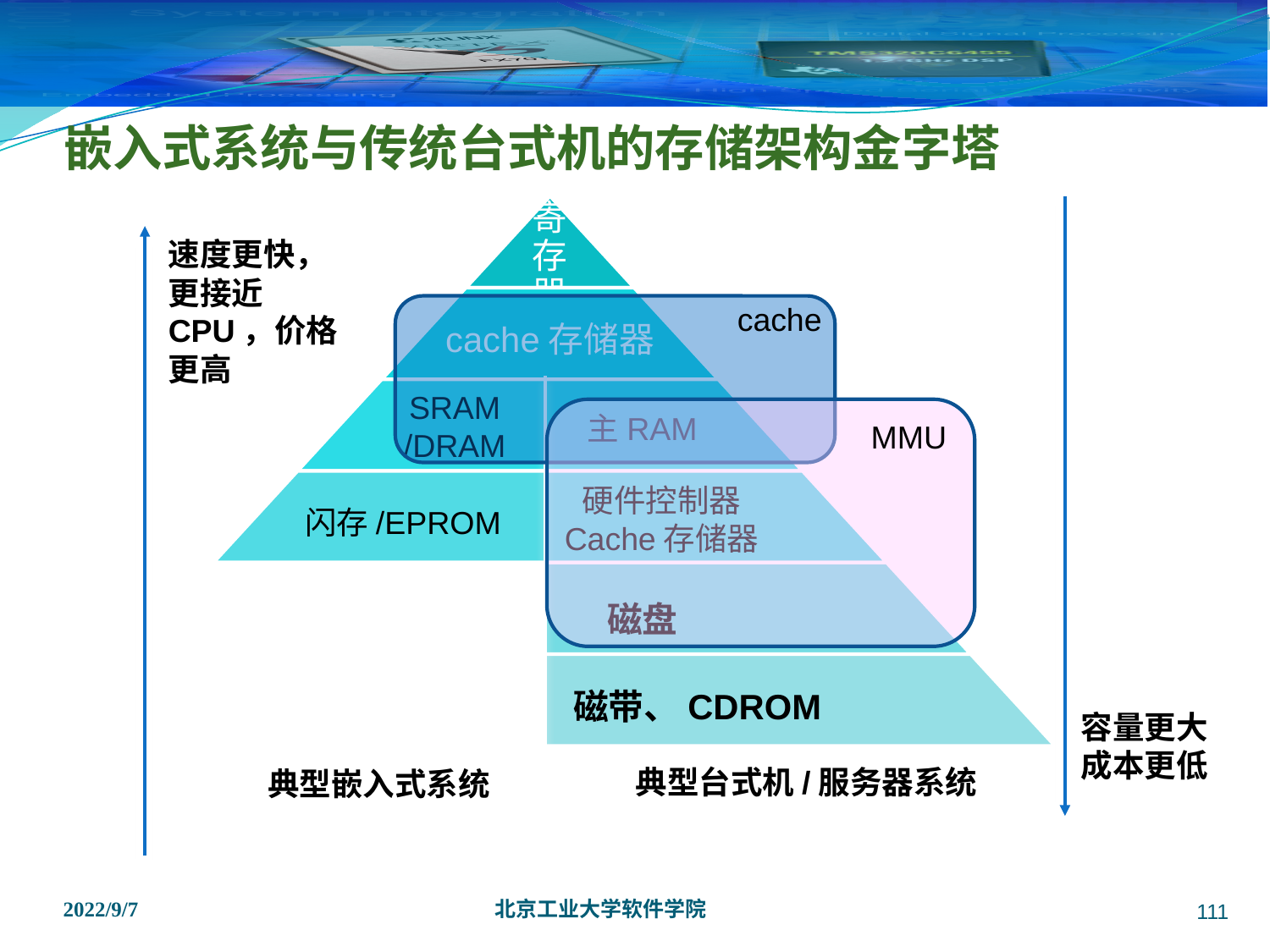

# 嵌入式系统与传统台式机的存储架构金字塔
寄存器
cache存储器

速度更快，更接近CPU，价格更高
cache

SRAM
/DRAM

主RAM
MMU
硬件控制器
Cache存储器
闪存/EPROM

磁盘
磁带、CDROM
容量更大
成本更低
典型台式机/服务器系统
典型嵌入式系统